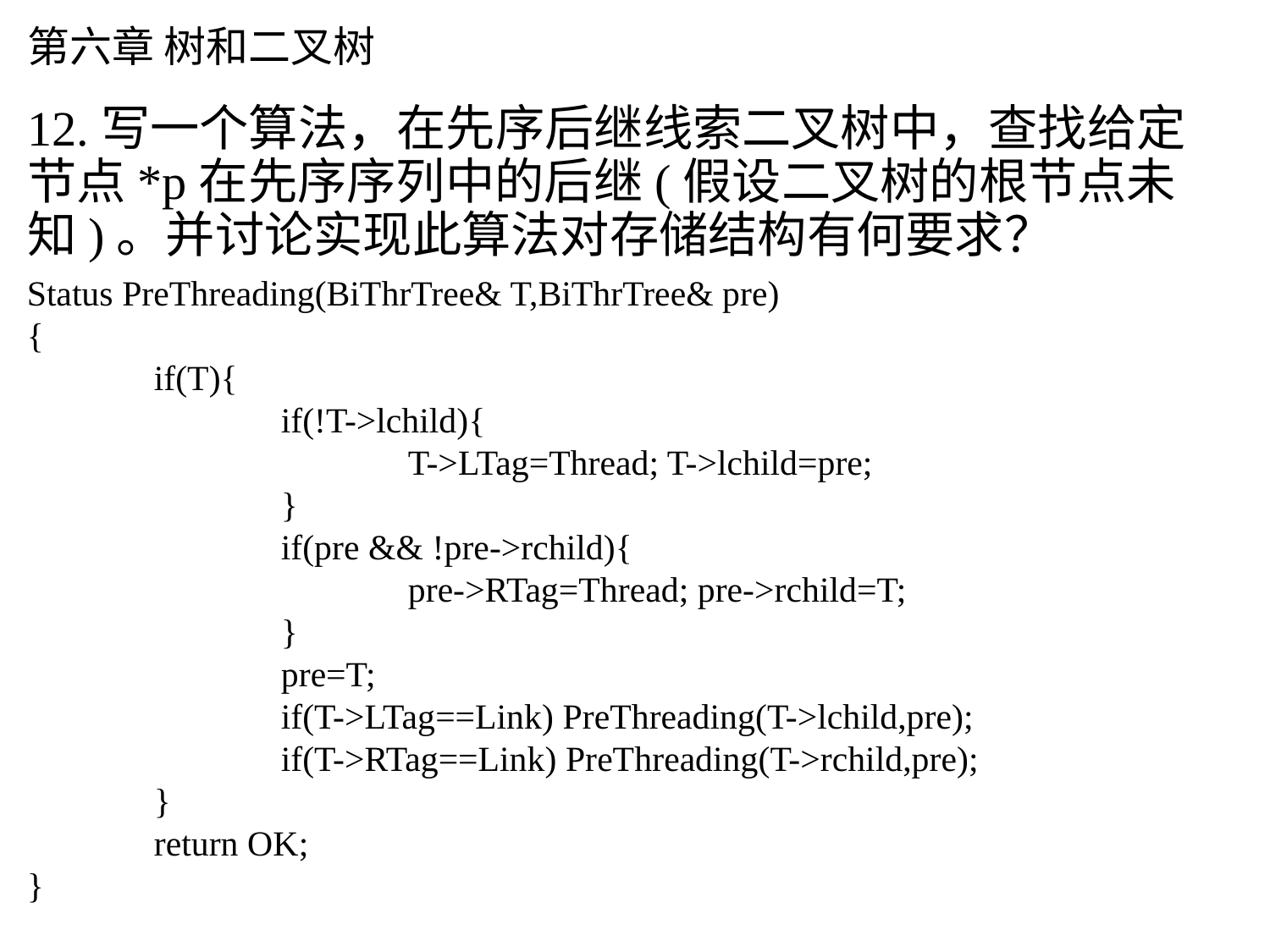

# 第六章 树和二叉树
12.写一个算法，在先序后继线索二叉树中，查找给定节点*p在先序序列中的后继(假设二叉树的根节点未知)。并讨论实现此算法对存储结构有何要求？

Status PreThreading(BiThrTree& T,BiThrTree& pre)
{
	if(T){
		if(!T->lchild){
			T->LTag=Thread; T->lchild=pre;
		}
		if(pre && !pre->rchild){
			pre->RTag=Thread; pre->rchild=T;
		}
		pre=T;
		if(T->LTag==Link) PreThreading(T->lchild,pre);
		if(T->RTag==Link) PreThreading(T->rchild,pre);
	}
	return OK;
}